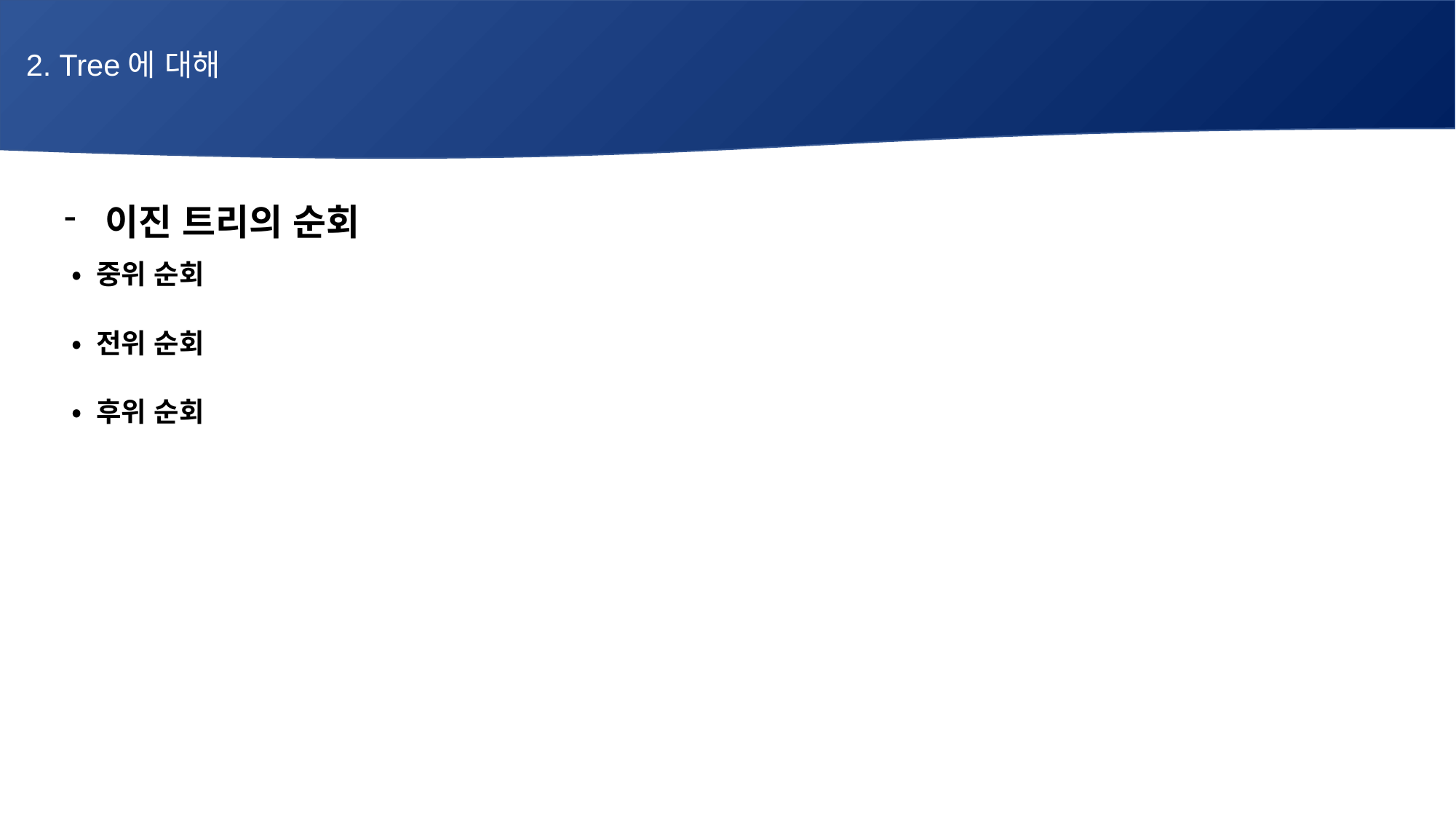

2. Tree에 대해
# 매주 1 과제 LV2
이진 트리의 순회
 • 중위 순회

 • 전위 순회

 • 후위 순회